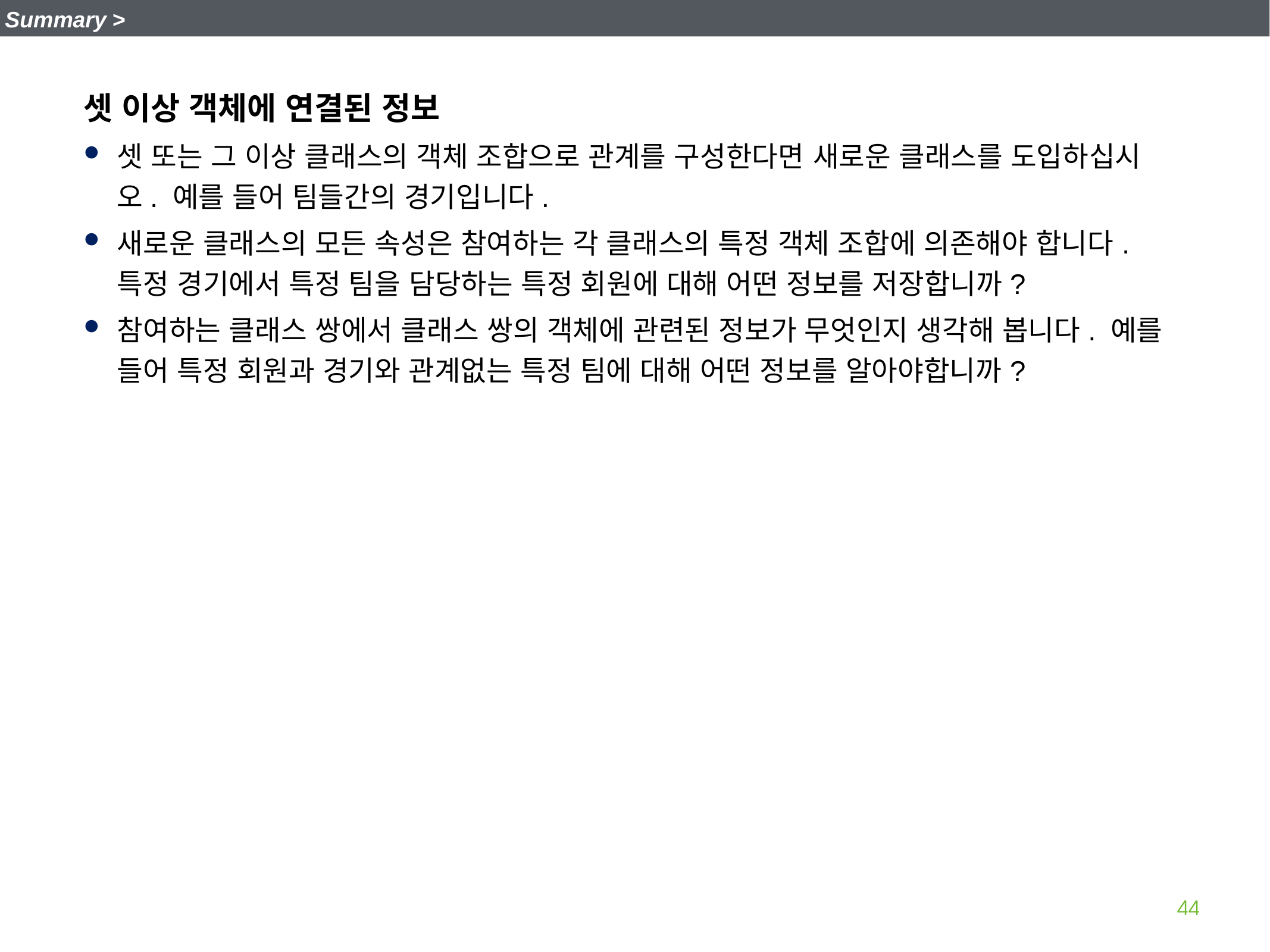

Summary >
셋 이상 객체에 연결된 정보
셋 또는 그 이상 클래스의 객체 조합으로 관계를 구성한다면 새로운 클래스를 도입하십시오. 예를 들어 팀들간의 경기입니다.
새로운 클래스의 모든 속성은 참여하는 각 클래스의 특정 객체 조합에 의존해야 합니다. 특정 경기에서 특정 팀을 담당하는 특정 회원에 대해 어떤 정보를 저장합니까?
참여하는 클래스 쌍에서 클래스 쌍의 객체에 관련된 정보가 무엇인지 생각해 봅니다. 예를 들어 특정 회원과 경기와 관계없는 특정 팀에 대해 어떤 정보를 알아야합니까?
44